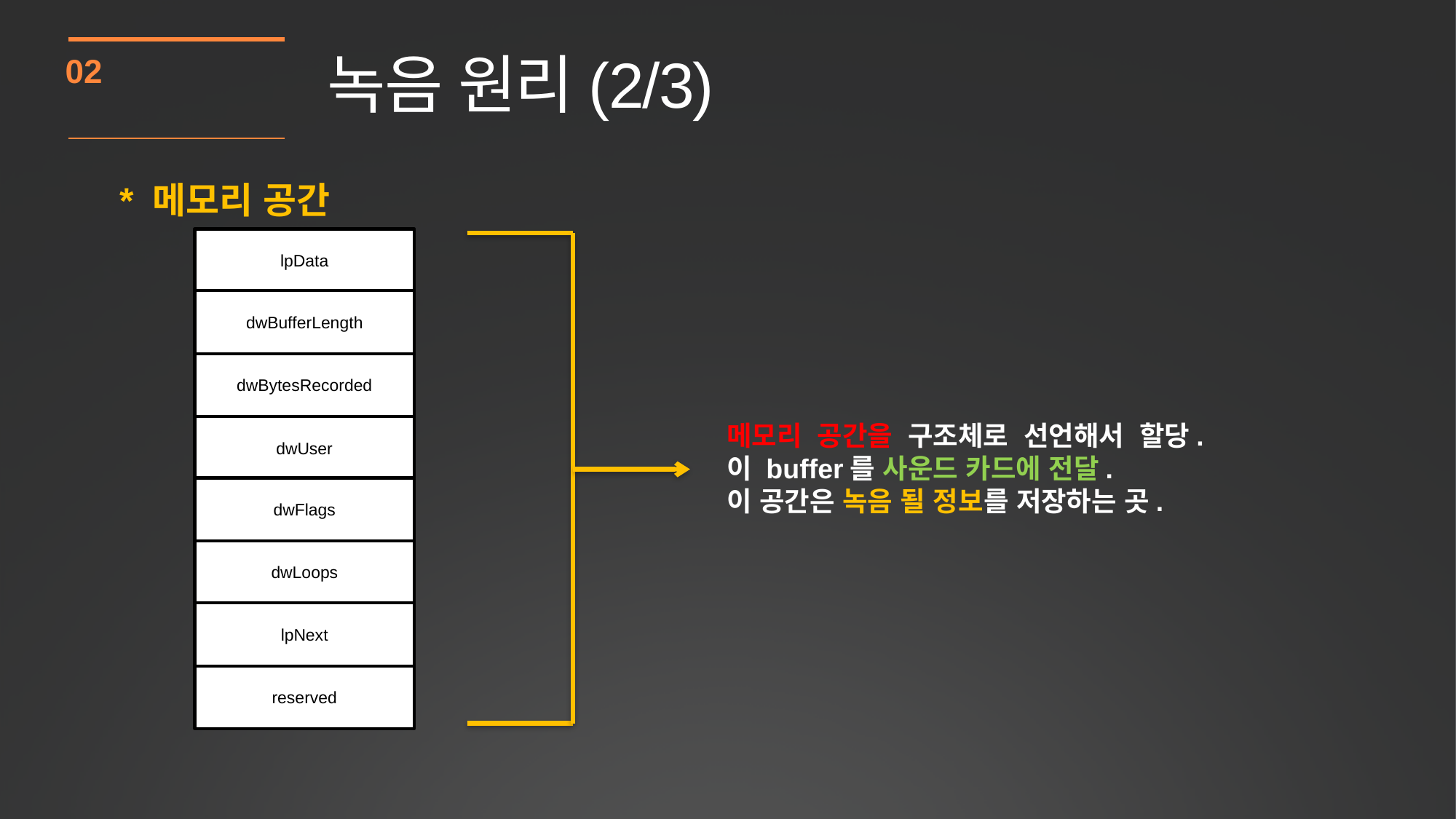

녹음 원리(2/3)
02
* 메모리 공간
lpData
dwBufferLength
    메모리  공간을  구조체로  선언해서  할당.
    이 buffer를 사운드 카드에 전달.
    이 공간은 녹음 될 정보를 저장하는 곳.
dwBytesRecorded
dwUser
dwFlags
dwLoops
lpNext
reserved